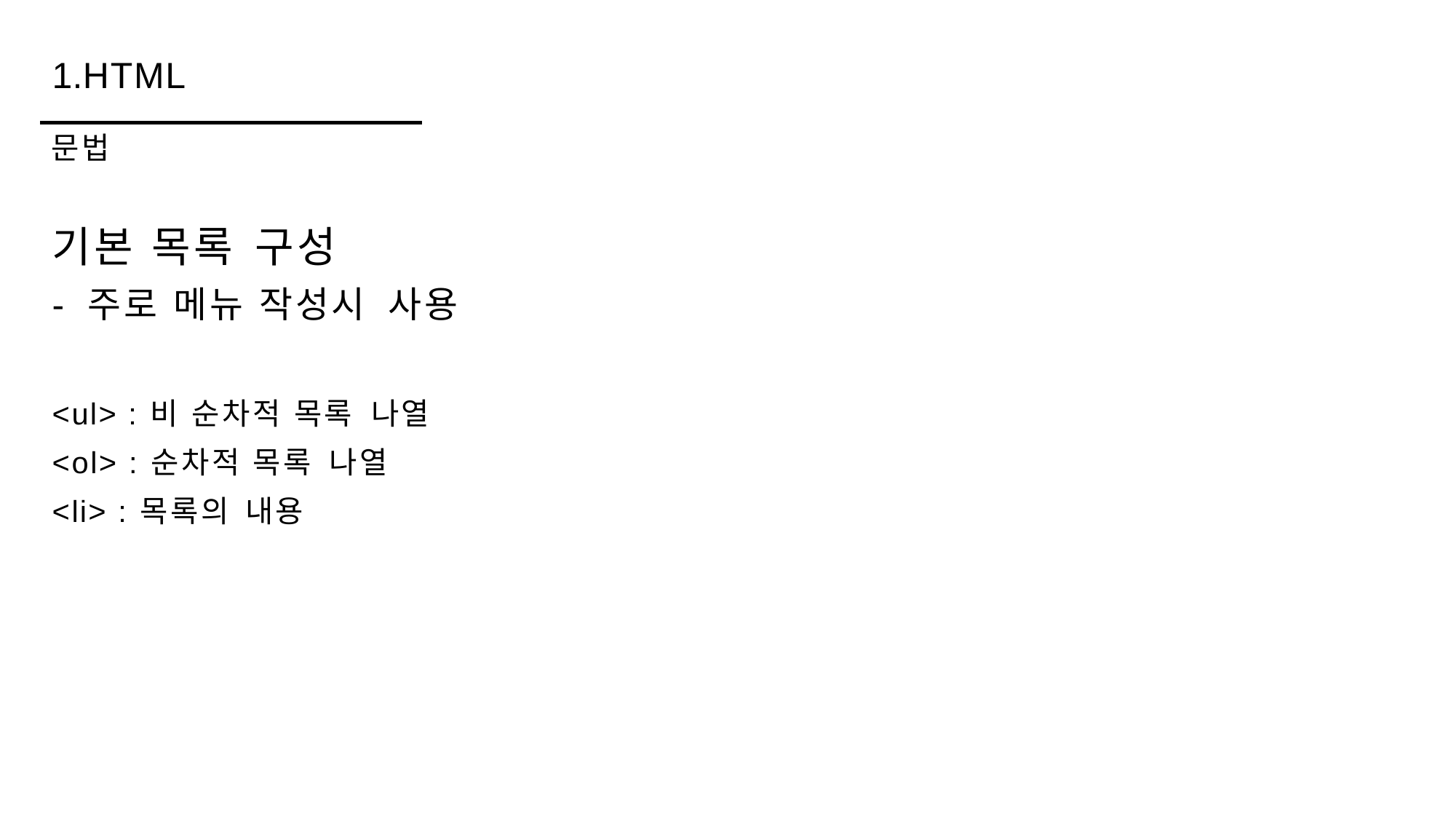

# 1.HTML

문법

기본 목록 구성
- 주로 메뉴 작성시 사용

<ul> : 비 순차적 목록 나열
<ol> : 순차적 목록 나열
<li> : 목록의 내용